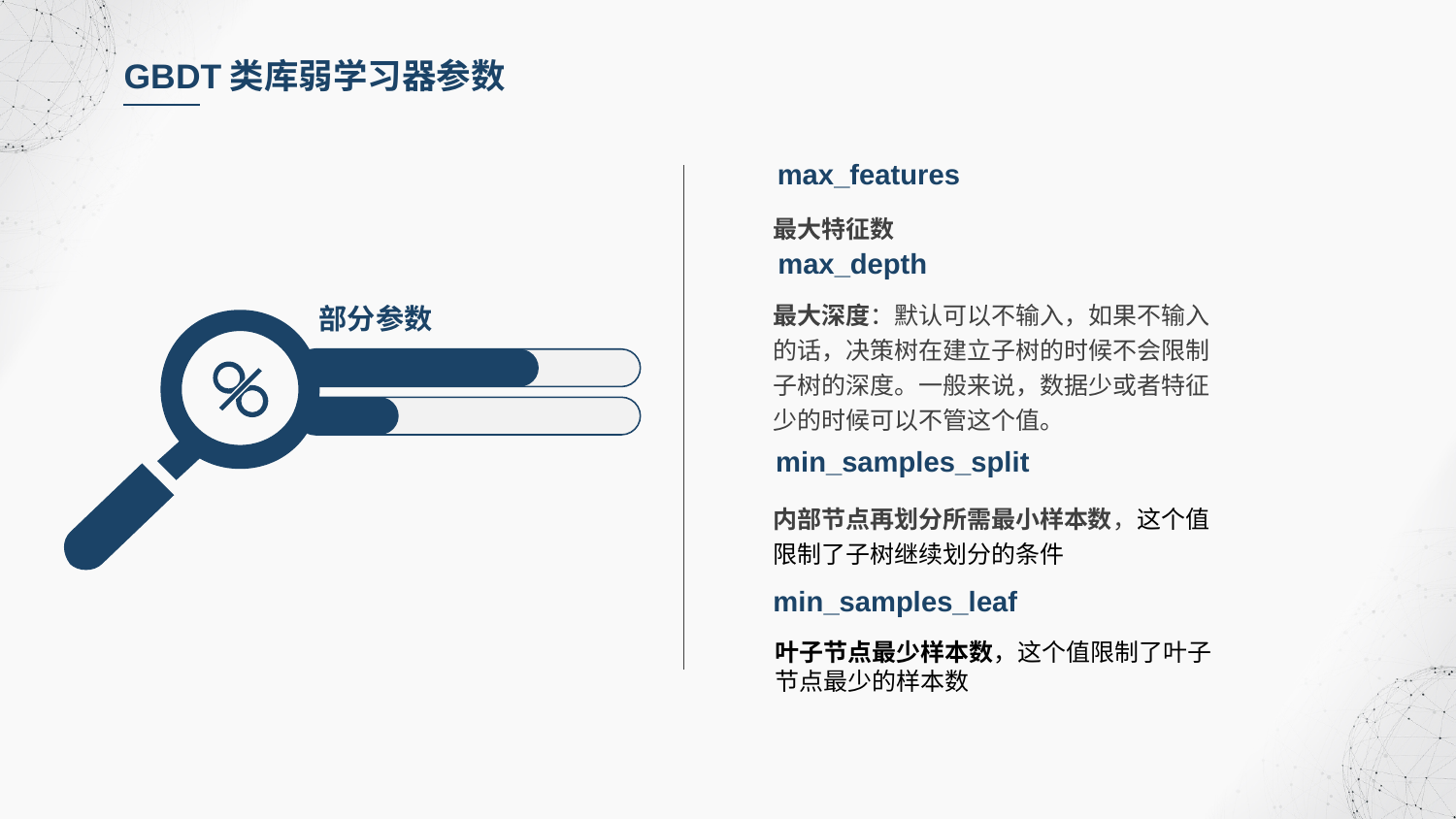

GBDT类库弱学习器参数
max_features
最大特征数
max_depth
最大深度：默认可以不输入，如果不输入的话，决策树在建立子树的时候不会限制子树的深度。一般来说，数据少或者特征少的时候可以不管这个值。
部分参数

min_samples_split
内部节点再划分所需最小样本数，这个值限制了子树继续划分的条件
min_samples_leaf
叶子节点最少样本数，这个值限制了叶子节点最少的样本数